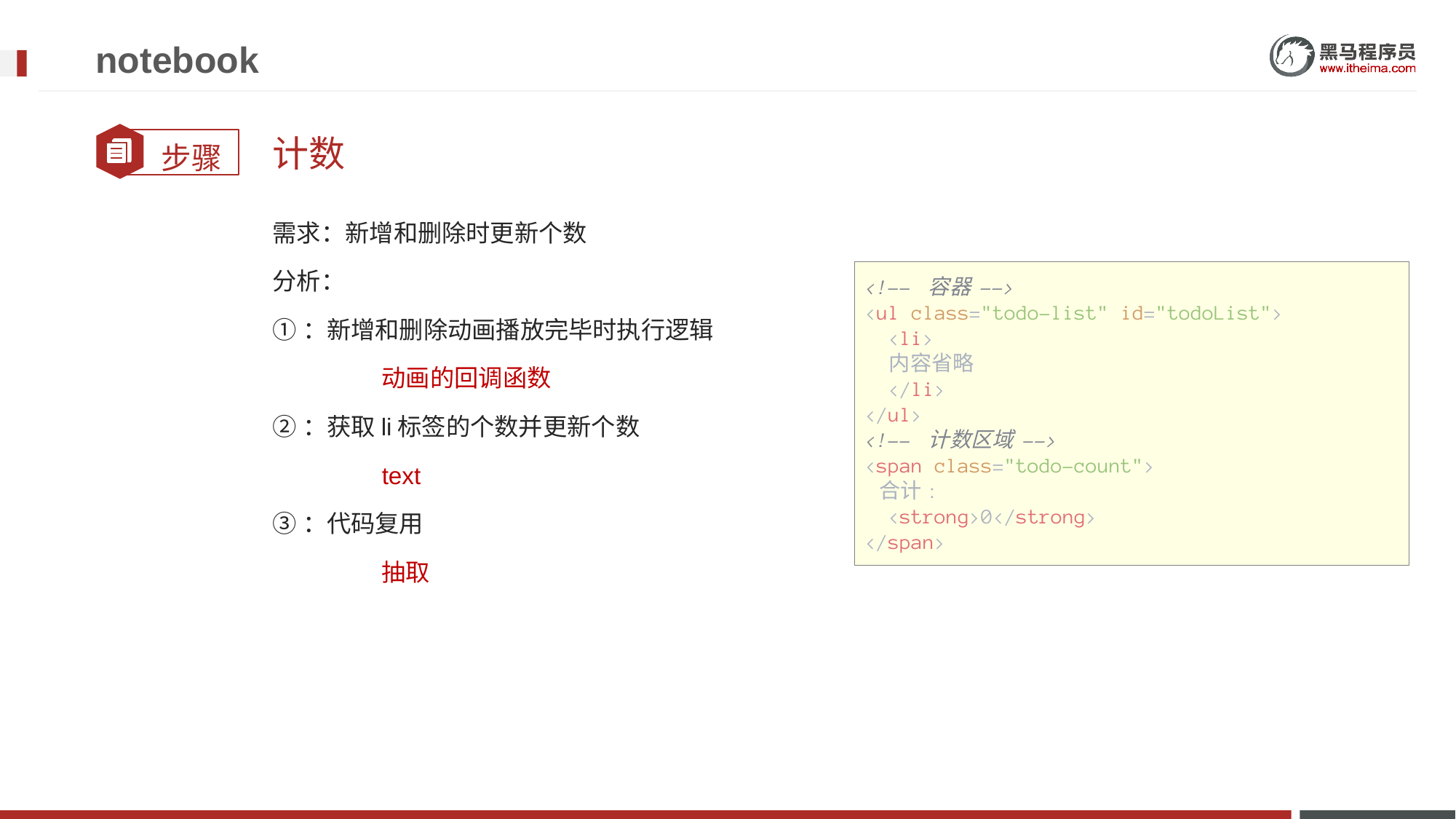

# notebook
计数
需求：新增和删除时更新个数
分析：
①：新增和删除动画播放完毕时执行逻辑
	动画的回调函数
②：获取li标签的个数并更新个数
	text
③：代码复用
	抽取

<!-- 容器 -->
<ul class="todo-list" id="todoList">
  <li>
    内容省略
  </li>
</ul>
<!-- 计数区域 -->
<span class="todo-count">
  合计:
  <strong>0</strong>
</span>